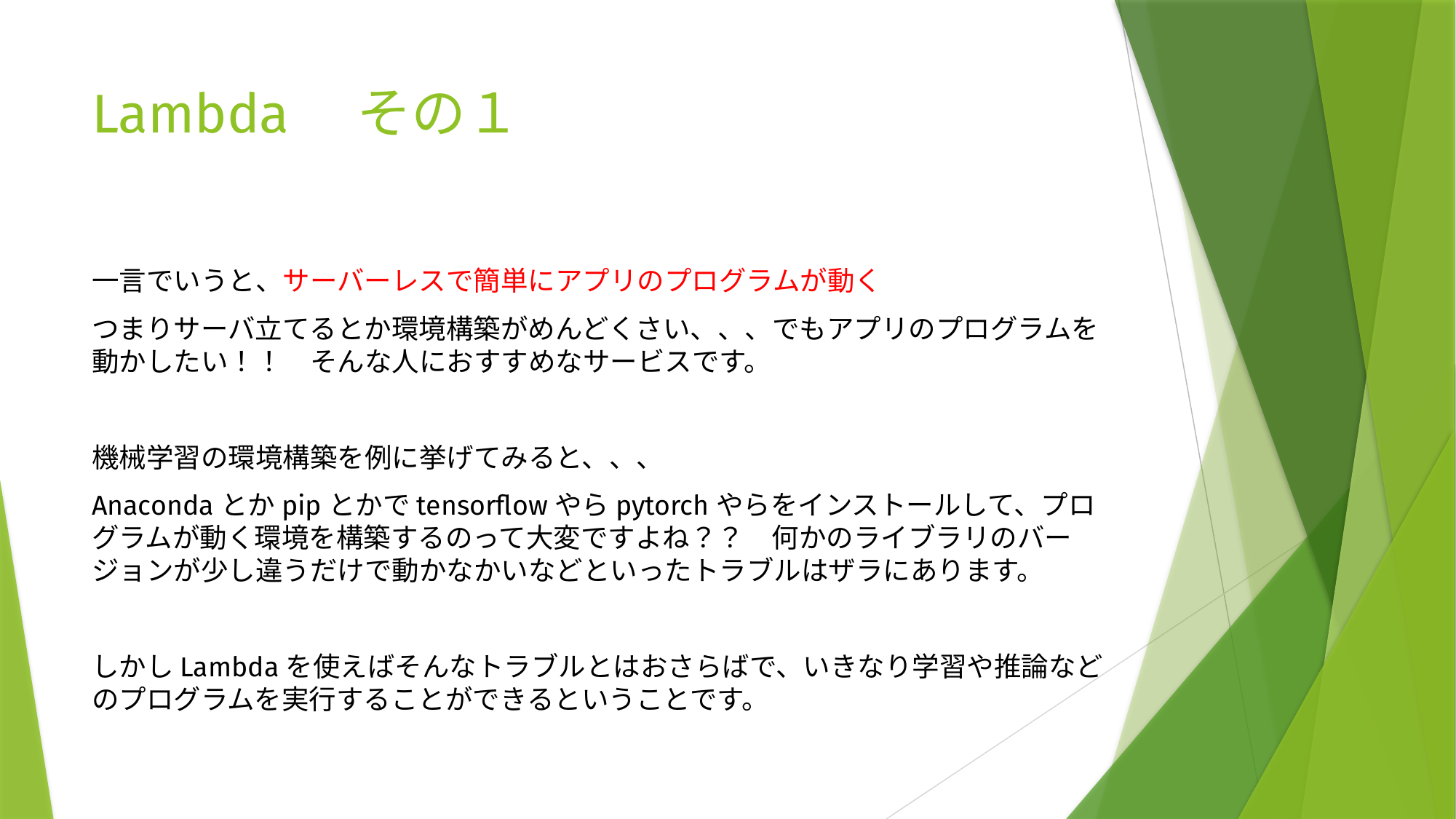

# Lambda　その１

一言でいうと、サーバーレスで簡単にアプリのプログラムが動く
つまりサーバ立てるとか環境構築がめんどくさい、、、でもアプリのプログラムを動かしたい！！　そんな人におすすめなサービスです。

機械学習の環境構築を例に挙げてみると、、、
Anacondaとかpipとかでtensorflowやらpytorchやらをインストールして、プログラムが動く環境を構築するのって大変ですよね？？　何かのライブラリのバージョンが少し違うだけで動かなかいなどといったトラブルはザラにあります。

しかしLambdaを使えばそんなトラブルとはおさらばで、いきなり学習や推論などのプログラムを実行することができるということです。